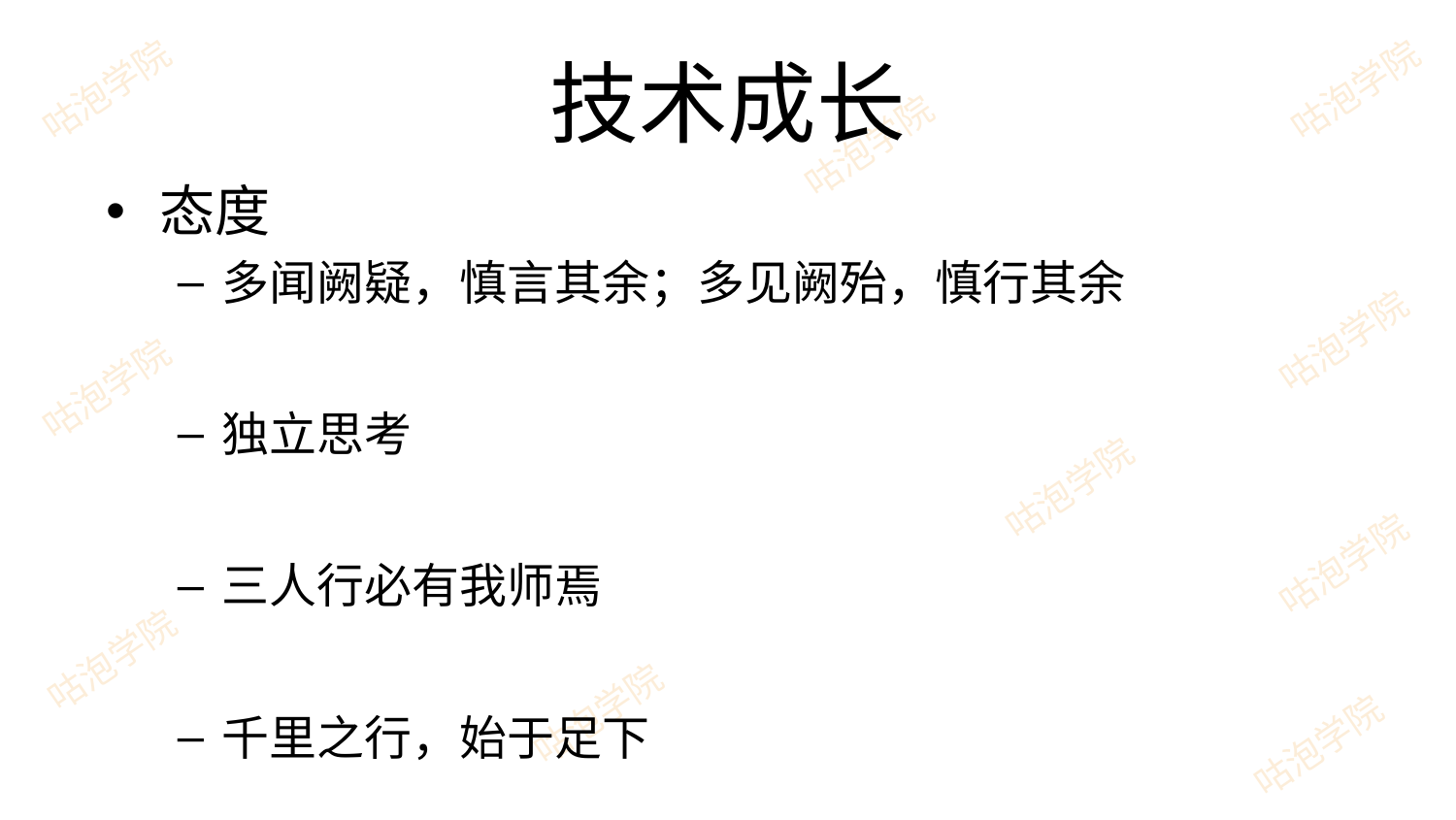

# 技术成长
态度
多闻阙疑，慎言其余；多见阙殆，慎行其余

独立思考

三人行必有我师焉

千里之行，始于足下